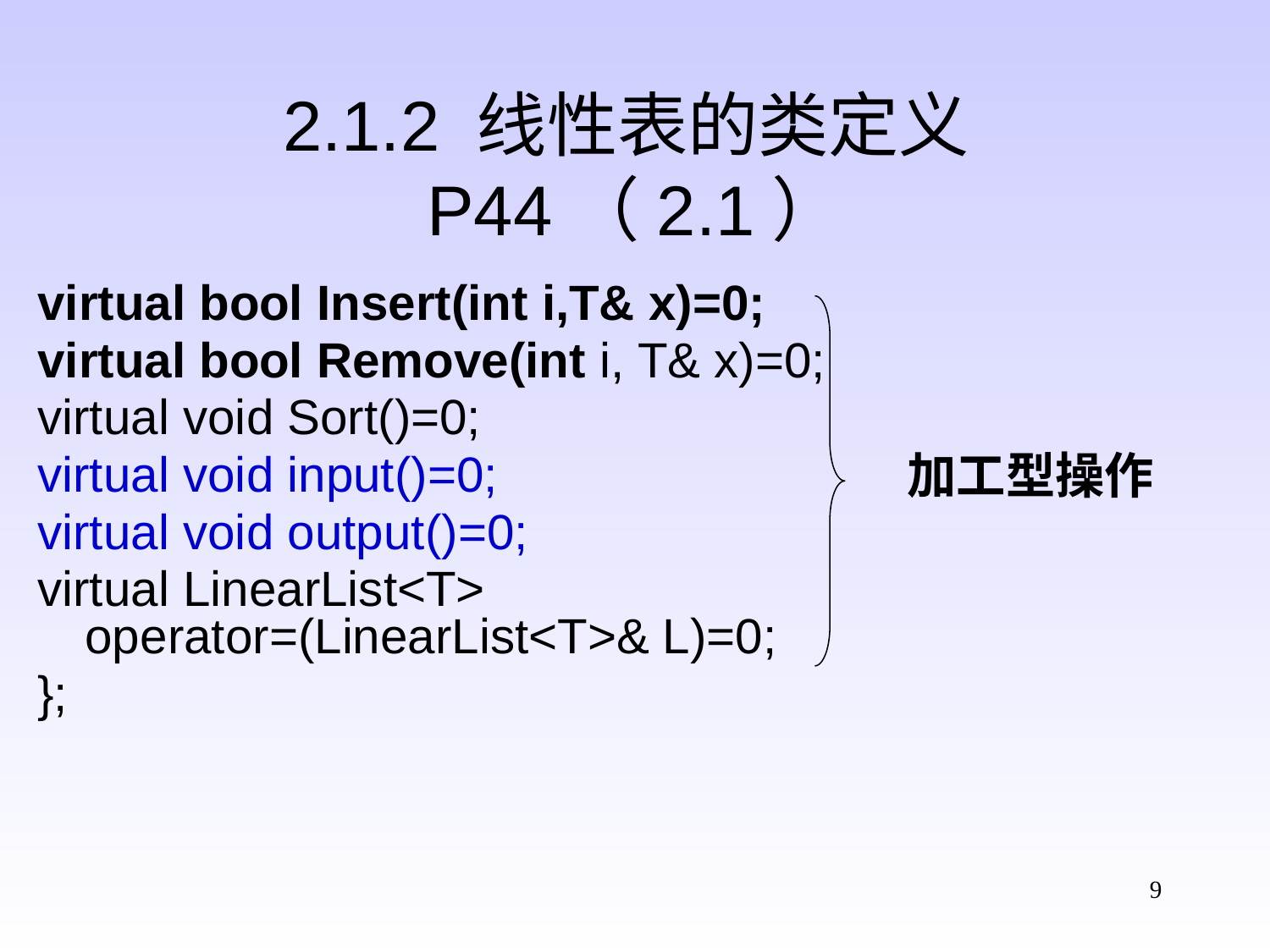

2.1.2 线性表的类定义P44（2.1）
virtual bool Insert(int i,T& x)=0;
virtual bool Remove(int i, T& x)=0;
virtual void Sort()=0;
virtual void input()=0;
virtual void output()=0;
virtual LinearList<T> operator=(LinearList<T>& L)=0;
};

加工型操作
9